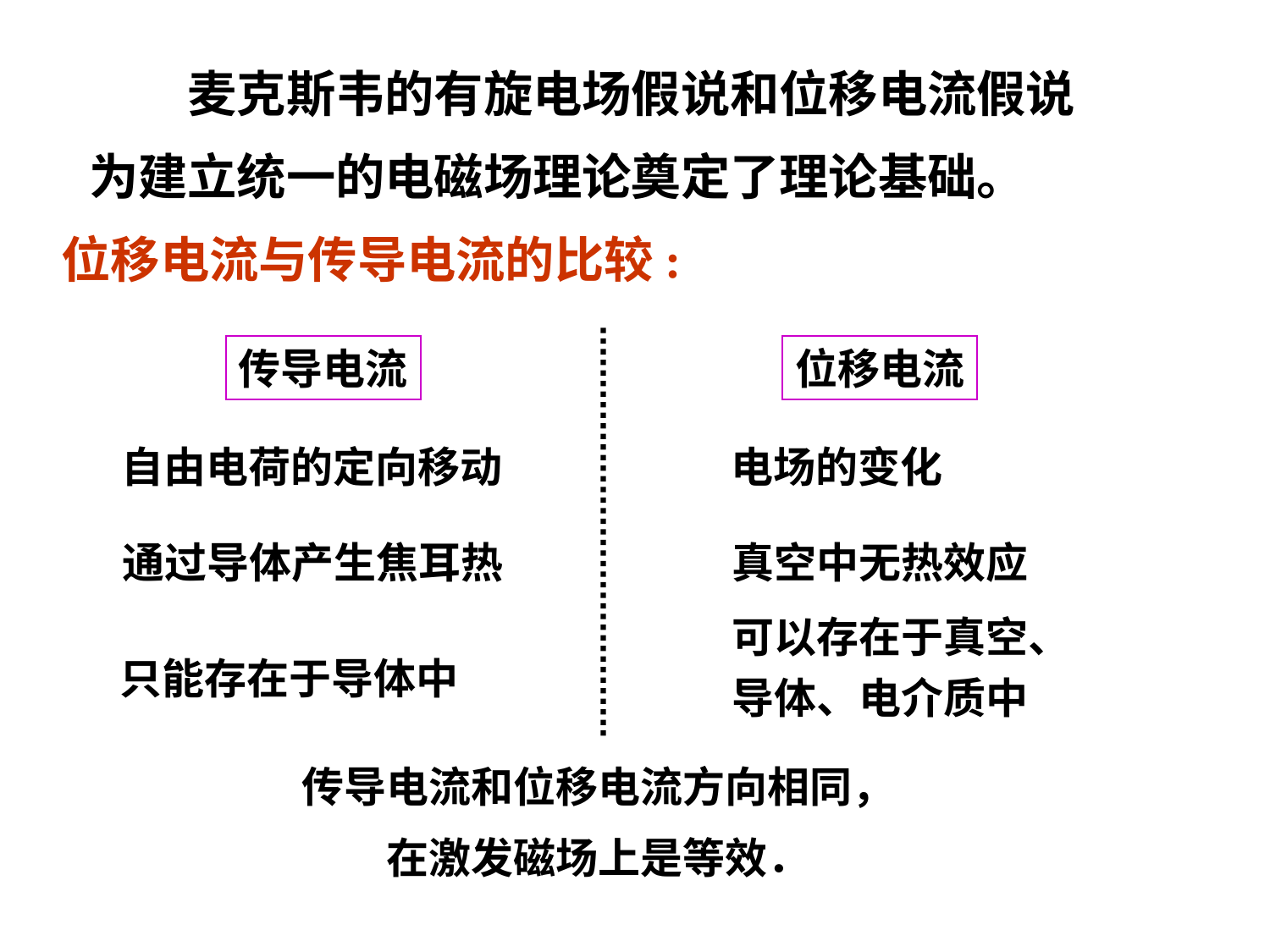

麦克斯韦的有旋电场假说和位移电流假说
为建立统一的电磁场理论奠定了理论基础。
位移电流与传导电流的比较:

传导电流
位移电流
自由电荷的定向移动
电场的变化
通过导体产生焦耳热
真空中无热效应
可以存在于真空、导体、电介质中
只能存在于导体中
传导电流和位移电流方向相同，
在激发磁场上是等效．